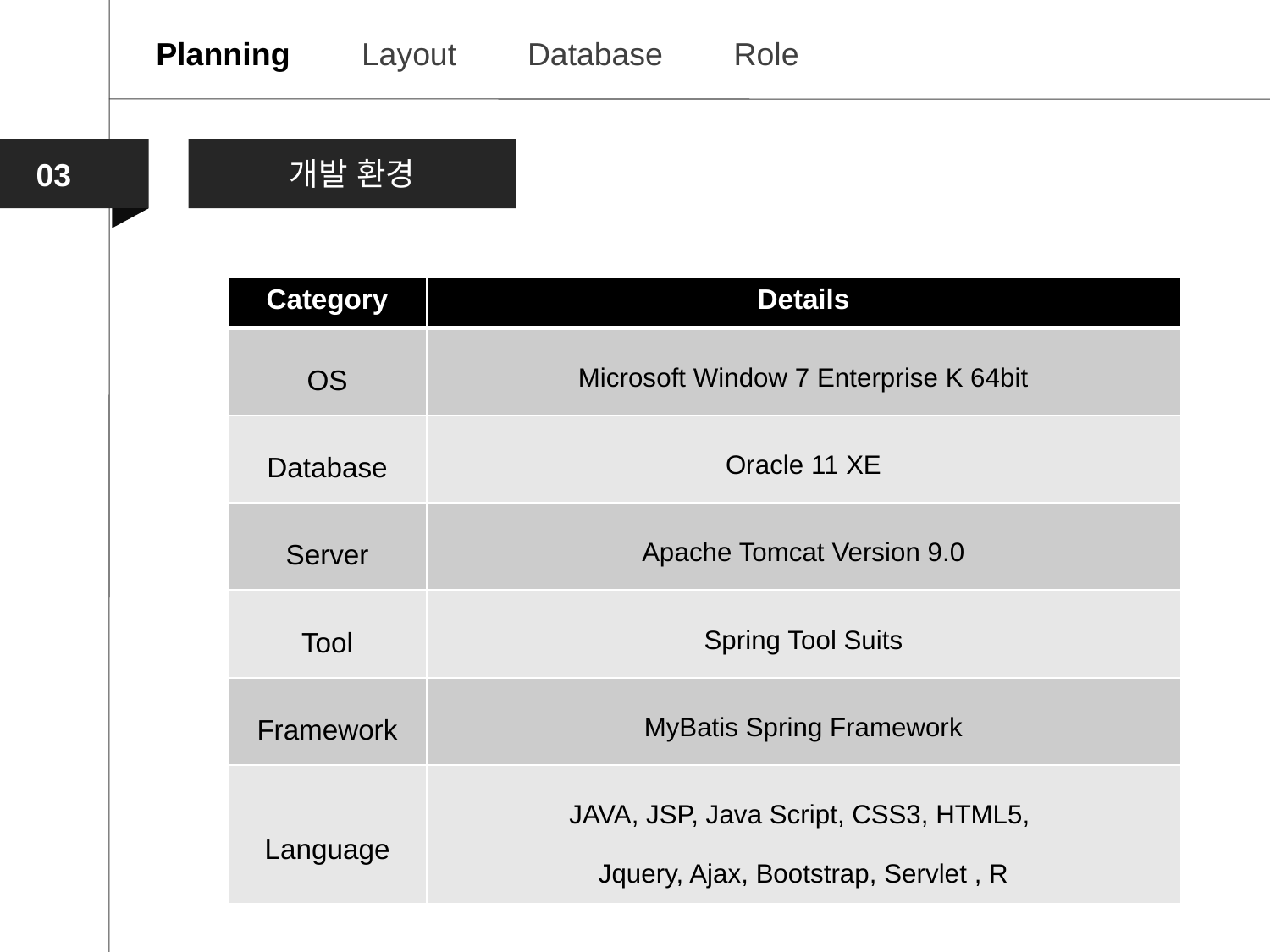

Planning        Layout        Database        Role

03
개발 환경
| Category | Details |
| --- | --- |
| OS | Microsoft Window 7 Enterprise K 64bit |
| Database | Oracle 11 XE |
| Server | Apache Tomcat Version 9.0 |
| Tool | Spring Tool Suits |
| Framework | MyBatis Spring Framework |
| Language | JAVA, JSP, Java Script, CSS3, HTML5, Jquery, Ajax, Bootstrap, Servlet , R |